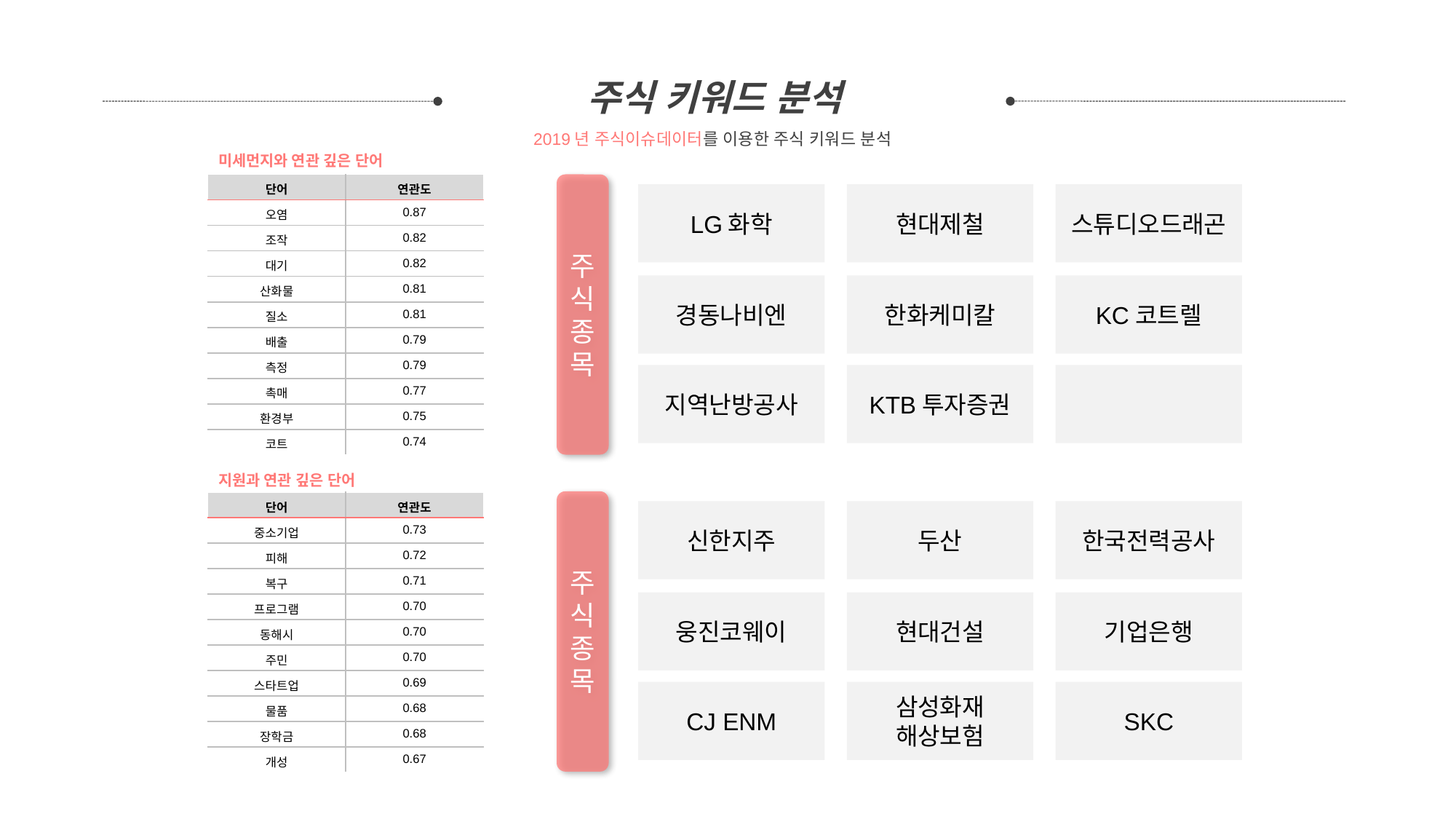

주식 키워드 분석
2019년 주식이슈데이터를 이용한 주식 키워드 분석
미세먼지와 연관 깊은 단어
| 단어 | 연관도 |
| --- | --- |
| 오염 | 0.87 |
| 조작 | 0.82 |
| 대기 | 0.82 |
| 산화물 | 0.81 |
| 질소 | 0.81 |
| 배출 | 0.79 |
| 측정 | 0.79 |
| 촉매 | 0.77 |
| 환경부 | 0.75 |
| 코트 | 0.74 |
주
식
종
목
LG화학
현대제철
스튜디오드래곤
경동나비엔
한화케미칼
KC코트렐
지역난방공사
KTB투자증권

지원과 연관 깊은 단어
주
식
종
목
신한지주
두산
한국전력공사
웅진코웨이
현대건설
기업은행
CJ ENM
삼성화재
해상보험
SKC
| 단어 | 연관도 |
| --- | --- |
| 중소기업 | 0.73 |
| 피해 | 0.72 |
| 복구 | 0.71 |
| 프로그램 | 0.70 |
| 동해시 | 0.70 |
| 주민 | 0.70 |
| 스타트업 | 0.69 |
| 물품 | 0.68 |
| 장학금 | 0.68 |
| 개성 | 0.67 |